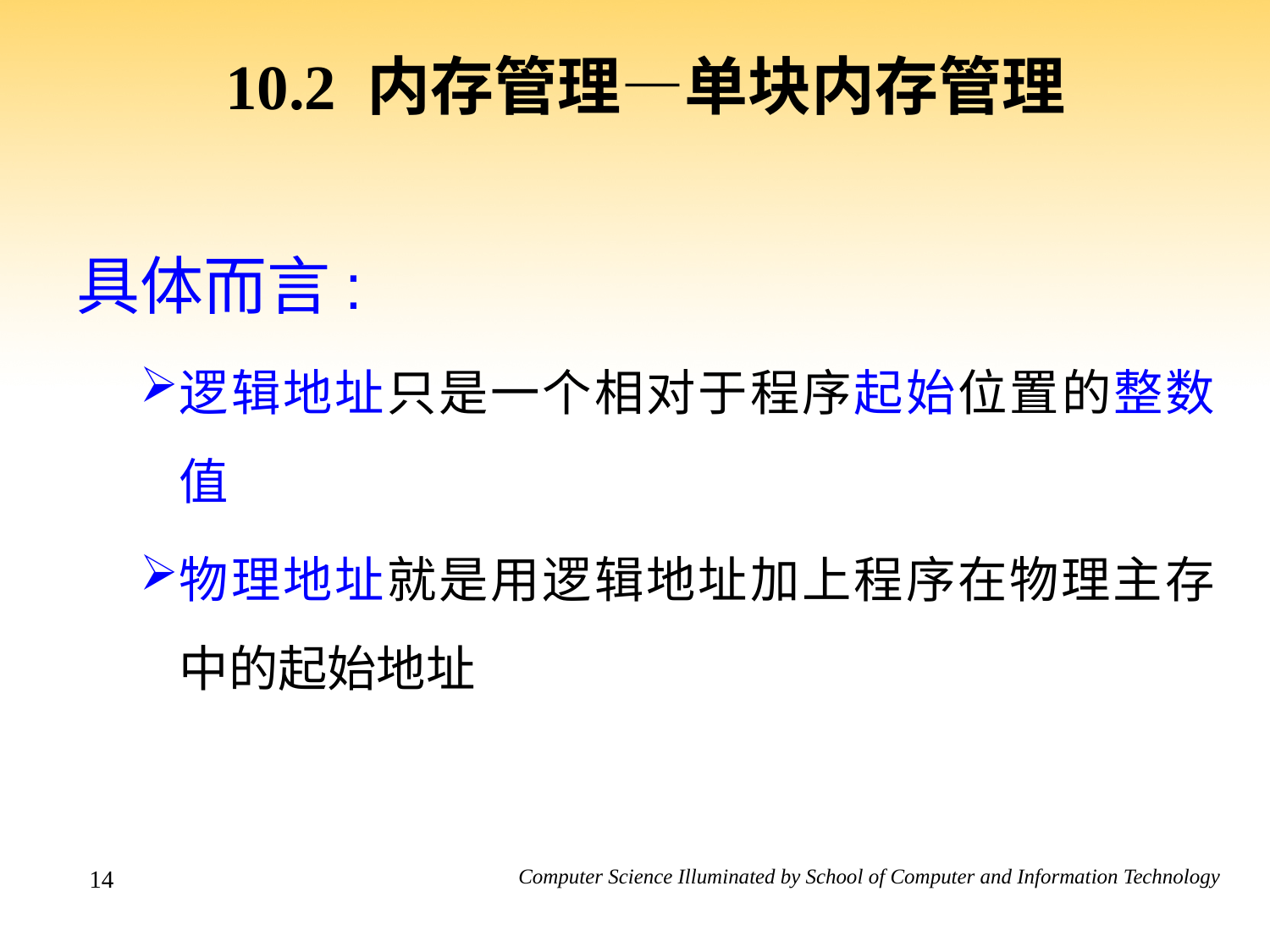

# 10.2 内存管理—单块内存管理
具体而言:
逻辑地址只是一个相对于程序起始位置的整数值
物理地址就是用逻辑地址加上程序在物理主存中的起始地址
14